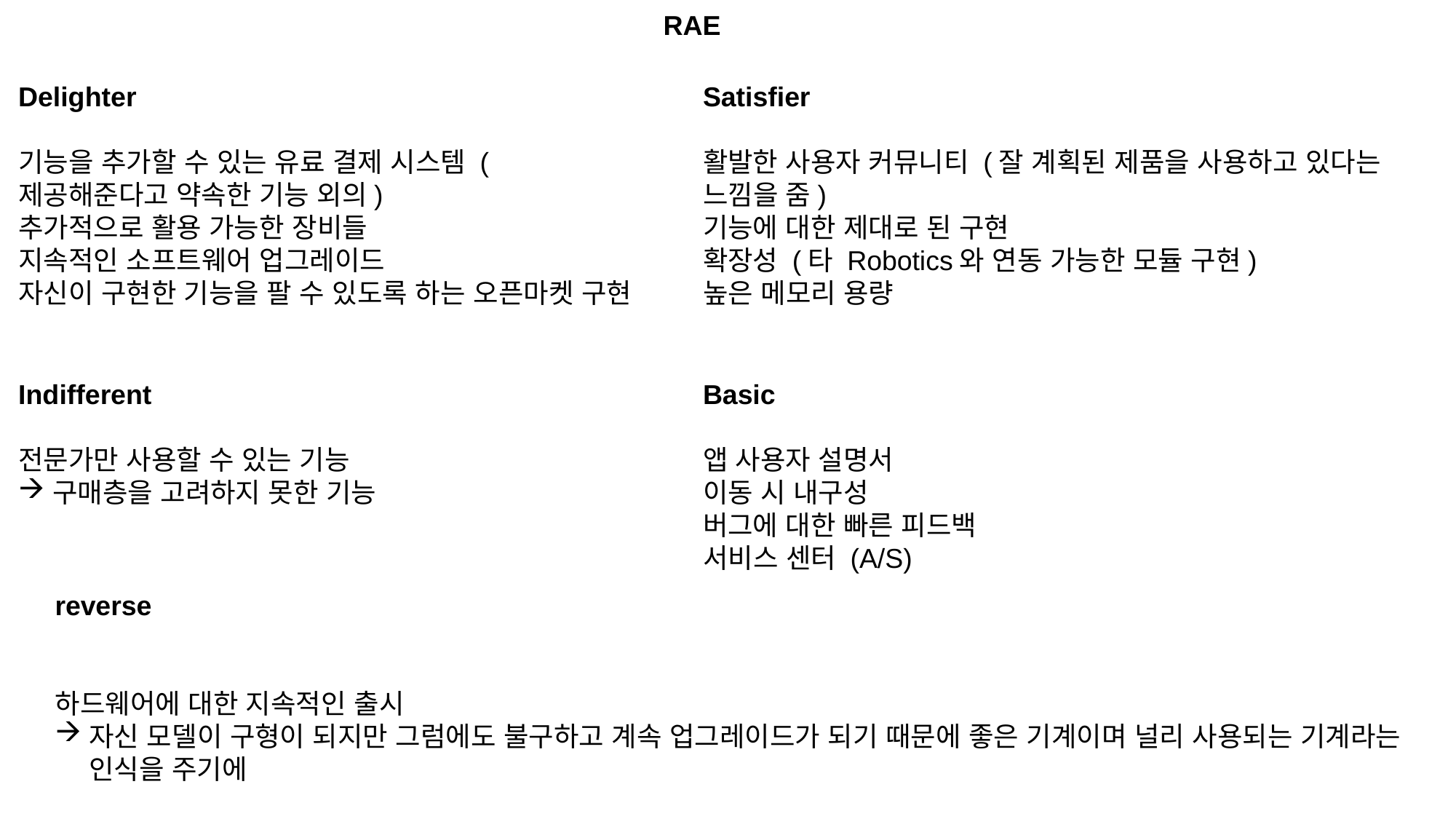

RAE
Delighter

기능을 추가할 수 있는 유료 결제 시스템 (제공해준다고 약속한 기능 외의)
추가적으로 활용 가능한 장비들
지속적인 소프트웨어 업그레이드
자신이 구현한 기능을 팔 수 있도록 하는 오픈마켓 구현

Satisfier

활발한 사용자 커뮤니티 (잘 계획된 제품을 사용하고 있다는 느낌을 줌)
기능에 대한 제대로 된 구현
확장성 (타 Robotics와 연동 가능한 모듈 구현)
높은 메모리 용량
Indifferent

전문가만 사용할 수 있는 기능
구매층을 고려하지 못한 기능

Basic

앱 사용자 설명서
이동 시 내구성
버그에 대한 빠른 피드백
서비스 센터 (A/S)
reverse

하드웨어에 대한 지속적인 출시
자신 모델이 구형이 되지만 그럼에도 불구하고 계속 업그레이드가 되기 때문에 좋은 기계이며 널리 사용되는 기계라는 인식을 주기에